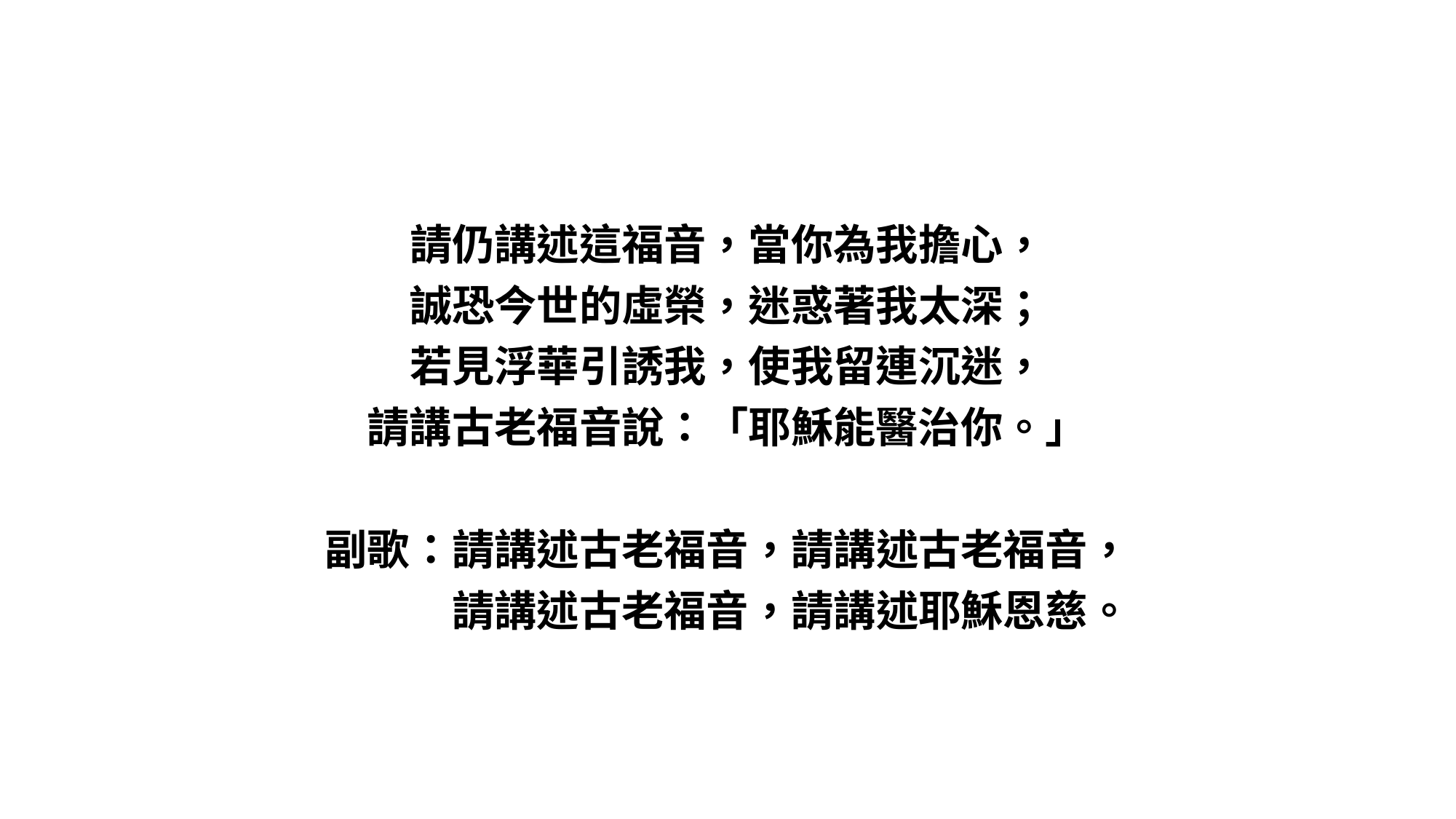

#
請仍講述這福音，當你為我擔心，
誠恐今世的虛榮，迷惑著我太深；
若見浮華引誘我，使我留連沉迷，
請講古老福音說：「耶穌能醫治你。」

副歌：請講述古老福音，請講述古老福音，
　　　請講述古老福音，請講述耶穌恩慈。